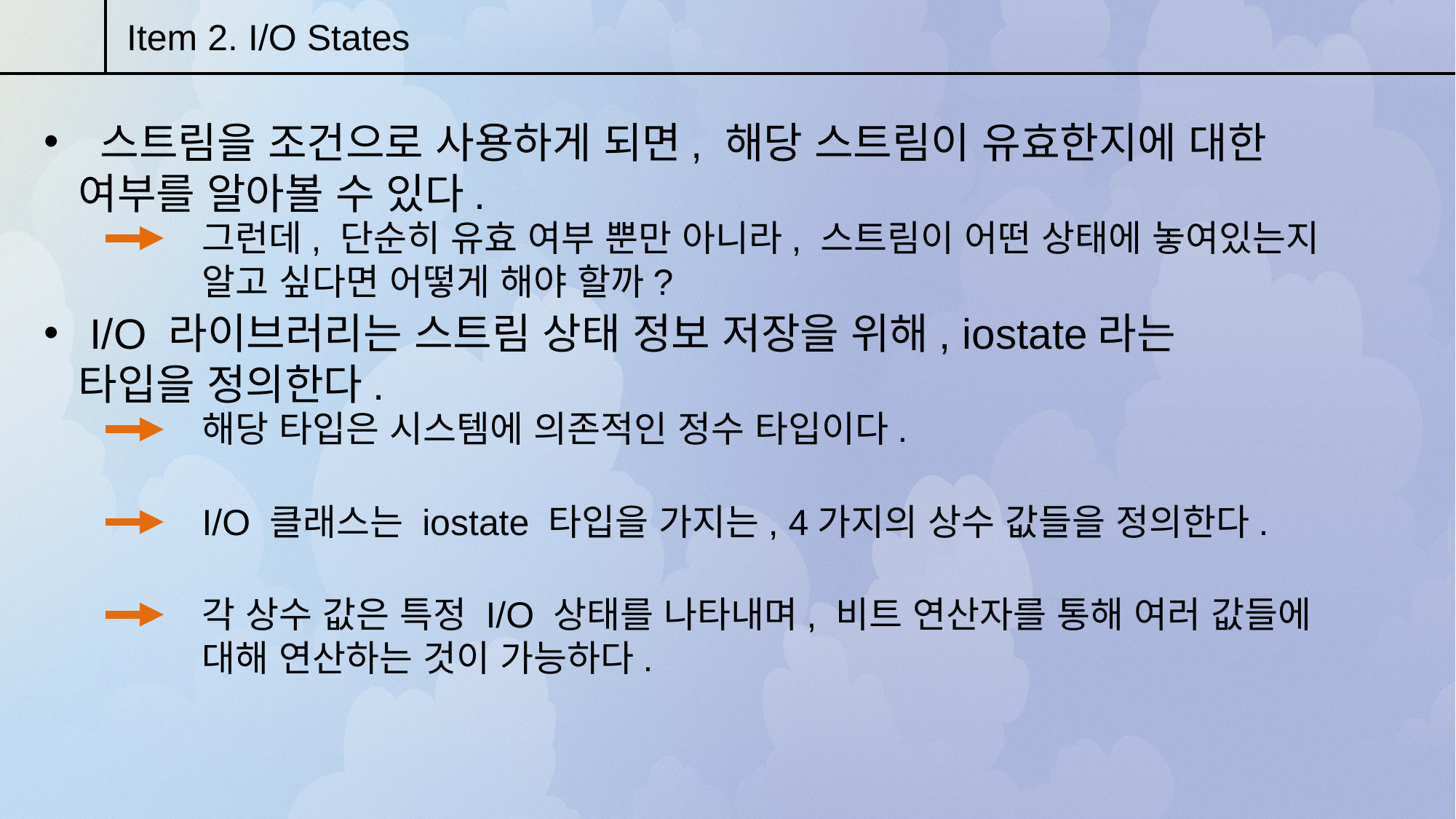

Item 2. I/O States
 스트림을 조건으로 사용하게 되면, 해당 스트림이 유효한지에 대한 여부를 알아볼 수 있다.
그런데, 단순히 유효 여부 뿐만 아니라, 스트림이 어떤 상태에 놓여있는지 알고 싶다면 어떻게 해야 할까?
 I/O 라이브러리는 스트림 상태 정보 저장을 위해, iostate라는 타입을 정의한다.
해당 타입은 시스템에 의존적인 정수 타입이다.
I/O 클래스는 iostate 타입을 가지는, 4가지의 상수 값들을 정의한다.
각 상수 값은 특정 I/O 상태를 나타내며, 비트 연산자를 통해 여러 값들에 대해 연산하는 것이 가능하다.